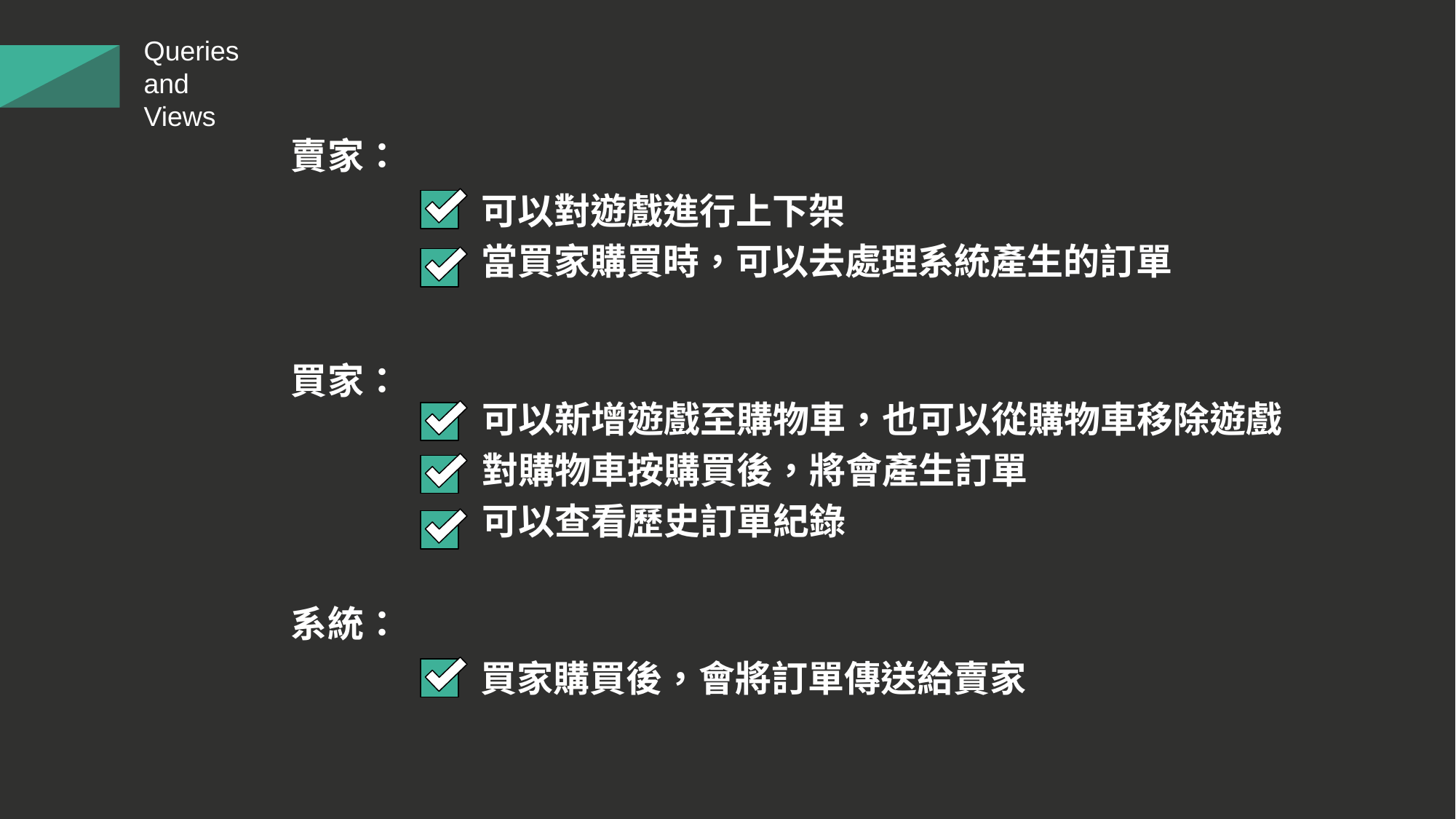

Queries
and
Views

賣家：
可以對遊戲進行上下架
當買家購買時，可以去處理系統產生的訂單

買家：
可以新增遊戲至購物車，也可以從購物車移除遊戲
對購物車按購買後，將會產生訂單
可以查看歷史訂單紀錄

系統：
買家購買後，會將訂單傳送給賣家